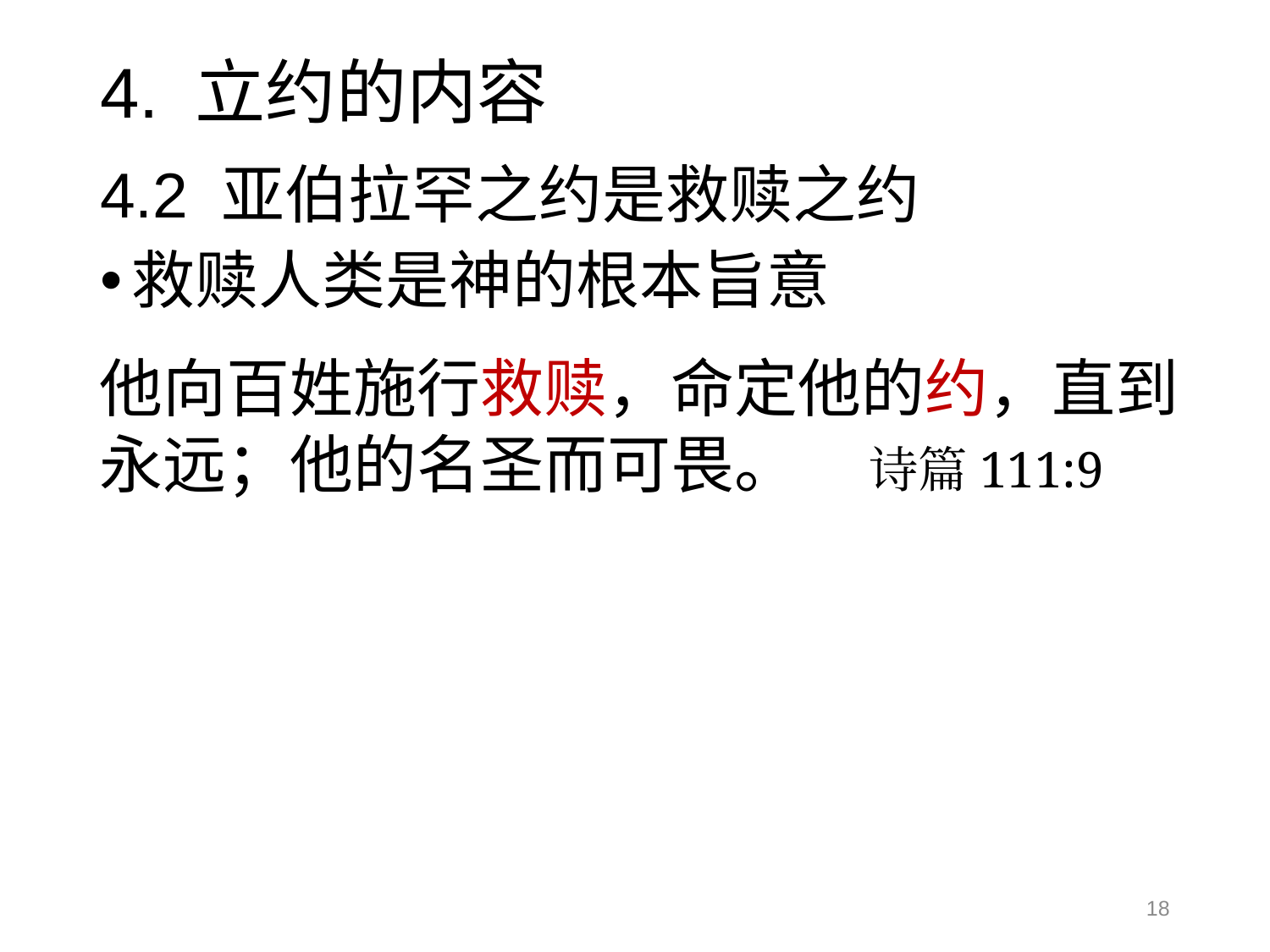

# 4. 立约的内容
4.2 亚伯拉罕之约是救赎之约
救赎人类是神的根本旨意
他向百姓施行救赎，命定他的约，直到永远；他的名圣而可畏。     诗篇111:9
18